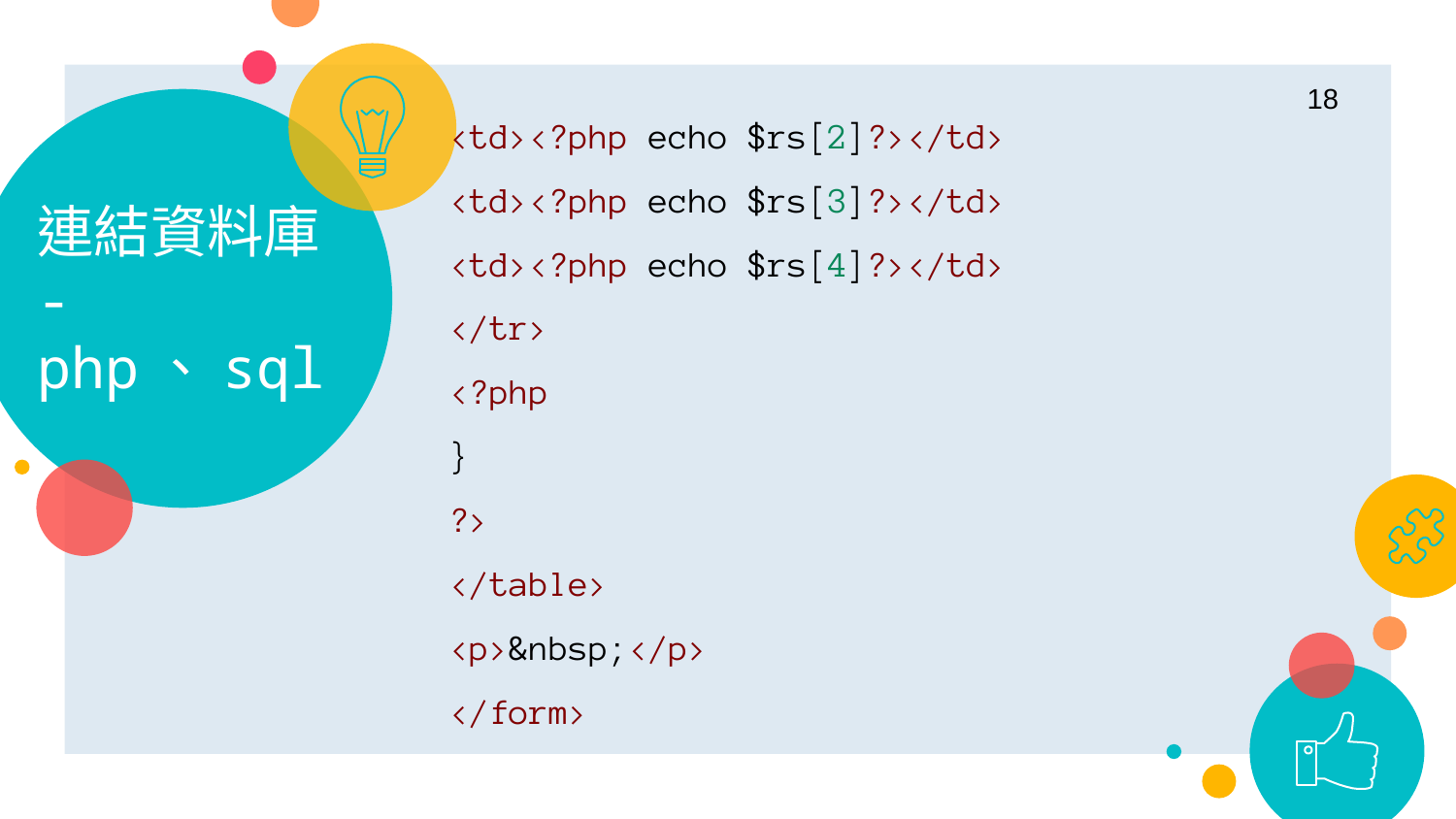

18
# 連結資料庫 -php、sql
<td><?php echo $rs[2]?></td>
<td><?php echo $rs[3]?></td>
<td><?php echo $rs[4]?></td>
</tr>
<?php
}
?>
</table>
<p>&nbsp;</p>
</form>